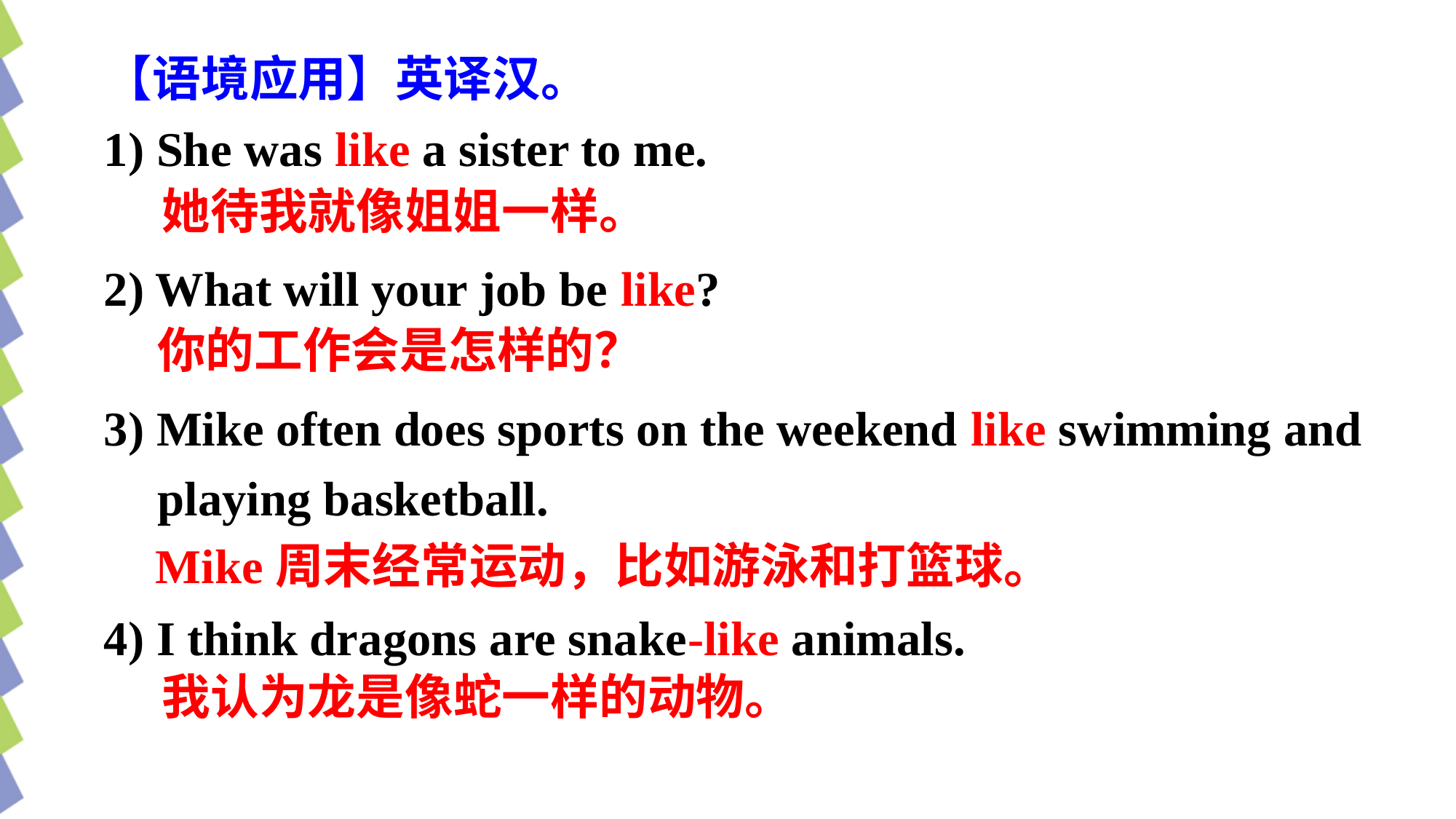

【语境应用】英译汉。
1) She was like a sister to me.

2) What will your job be like?

3) Mike often does sports on the weekend like swimming and playing basketball.

4) I think dragons are snake-like animals.

 她待我就像姐姐一样。
你的工作会是怎样的？
Mike周末经常运动，比如游泳和打篮球。
我认为龙是像蛇一样的动物。